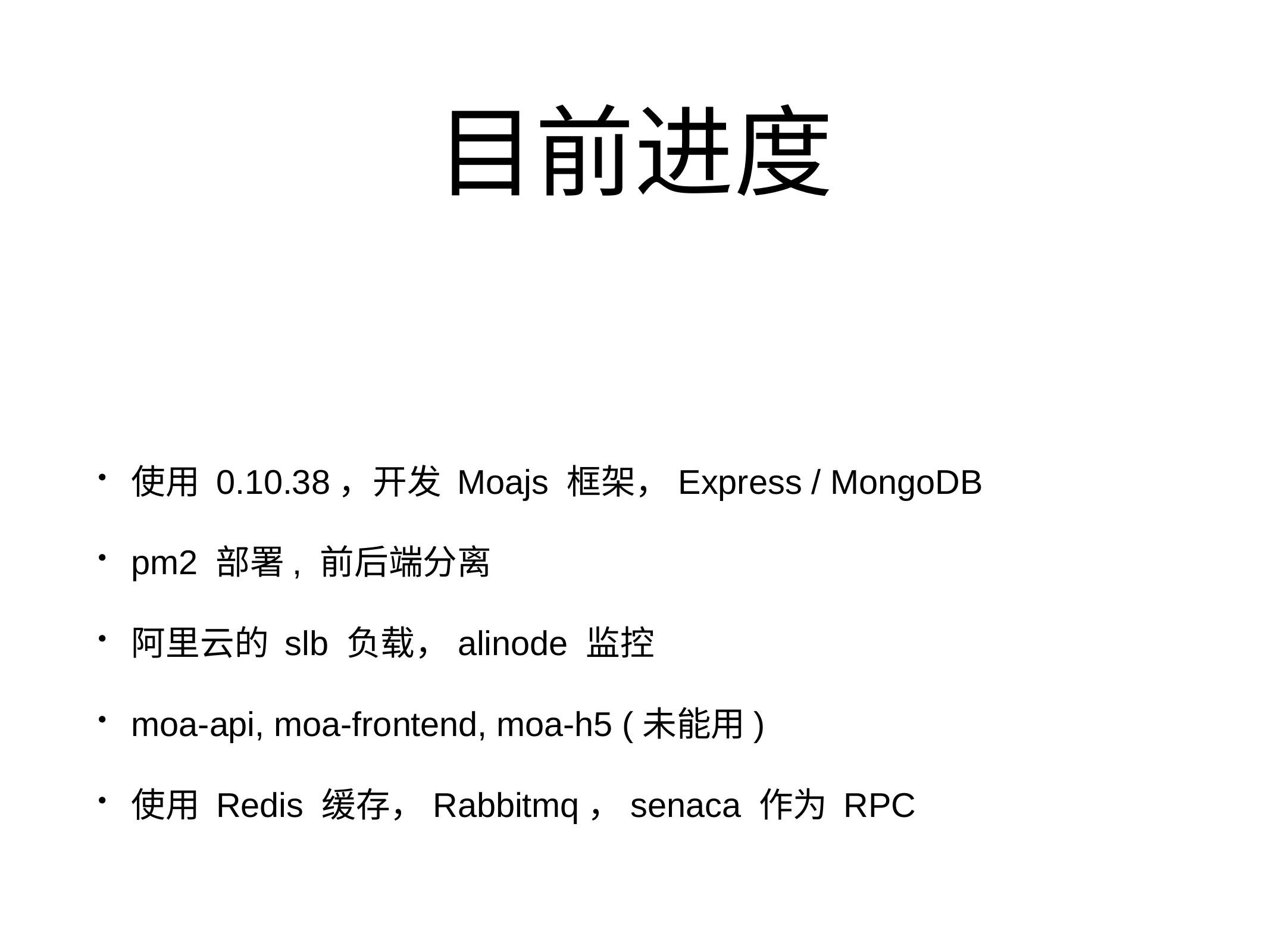

# 目前进度

使用 0.10.38，开发 Moajs 框架，Express / MongoDB
pm2 部署, 前后端分离
阿里云的 slb 负载，alinode 监控
moa-api, moa-frontend, moa-h5 (未能用)
使用 Redis 缓存，Rabbitmq，senaca 作为 RPC